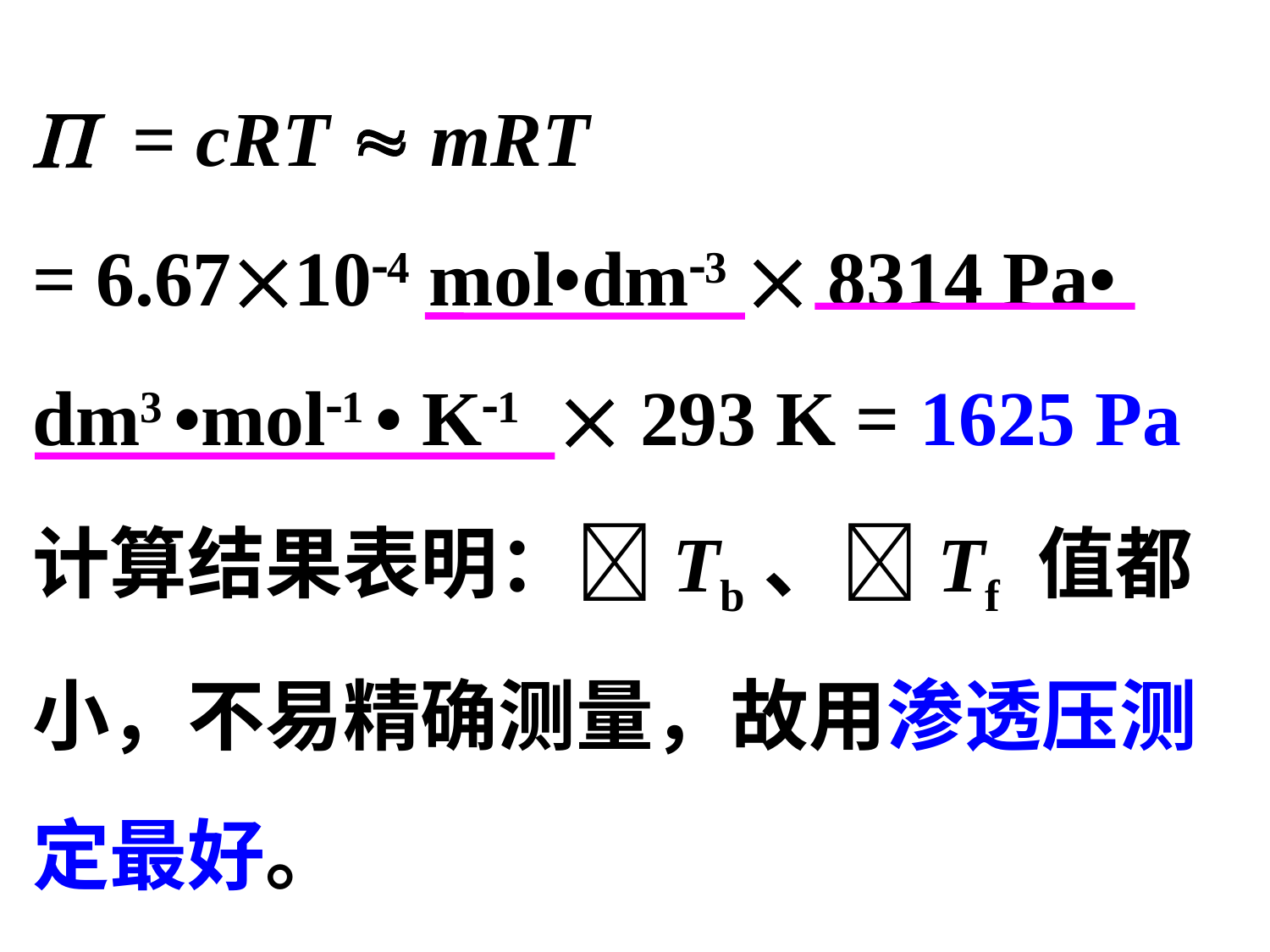

Π  = cRT ≈ mRT
= 6.67×10−4 mol•dm−3 × 8314 Pa•   dm3 •mol−1 • K−1  × 293 K = 1625 Pa
计算结果表明：ΔTb、ΔTf 值都小，不易精确测量，故用渗透压测定最好。

44